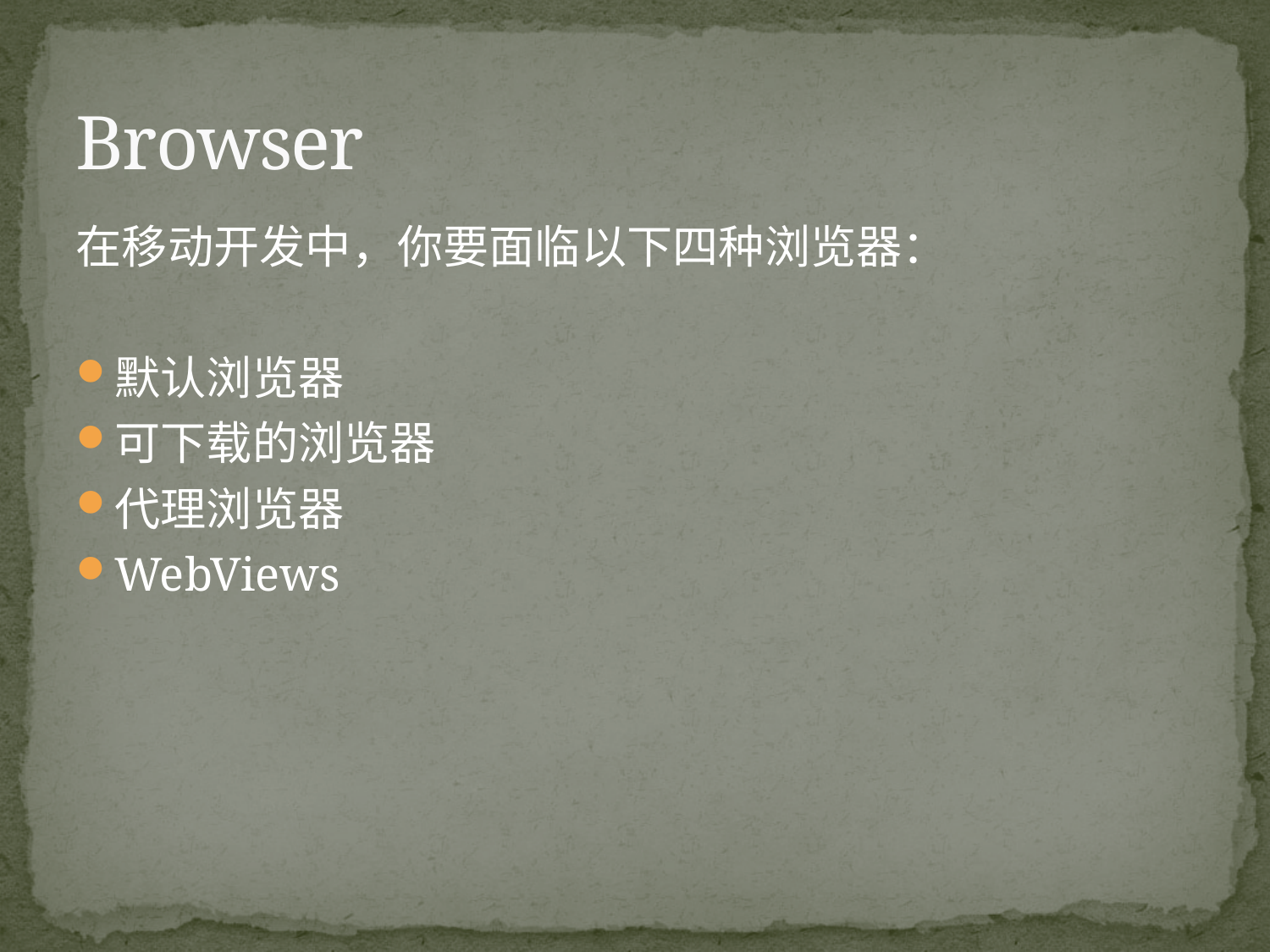

# Browser
在移动开发中，你要面临以下四种浏览器：

默认浏览器
可下载的浏览器
代理浏览器
WebViews